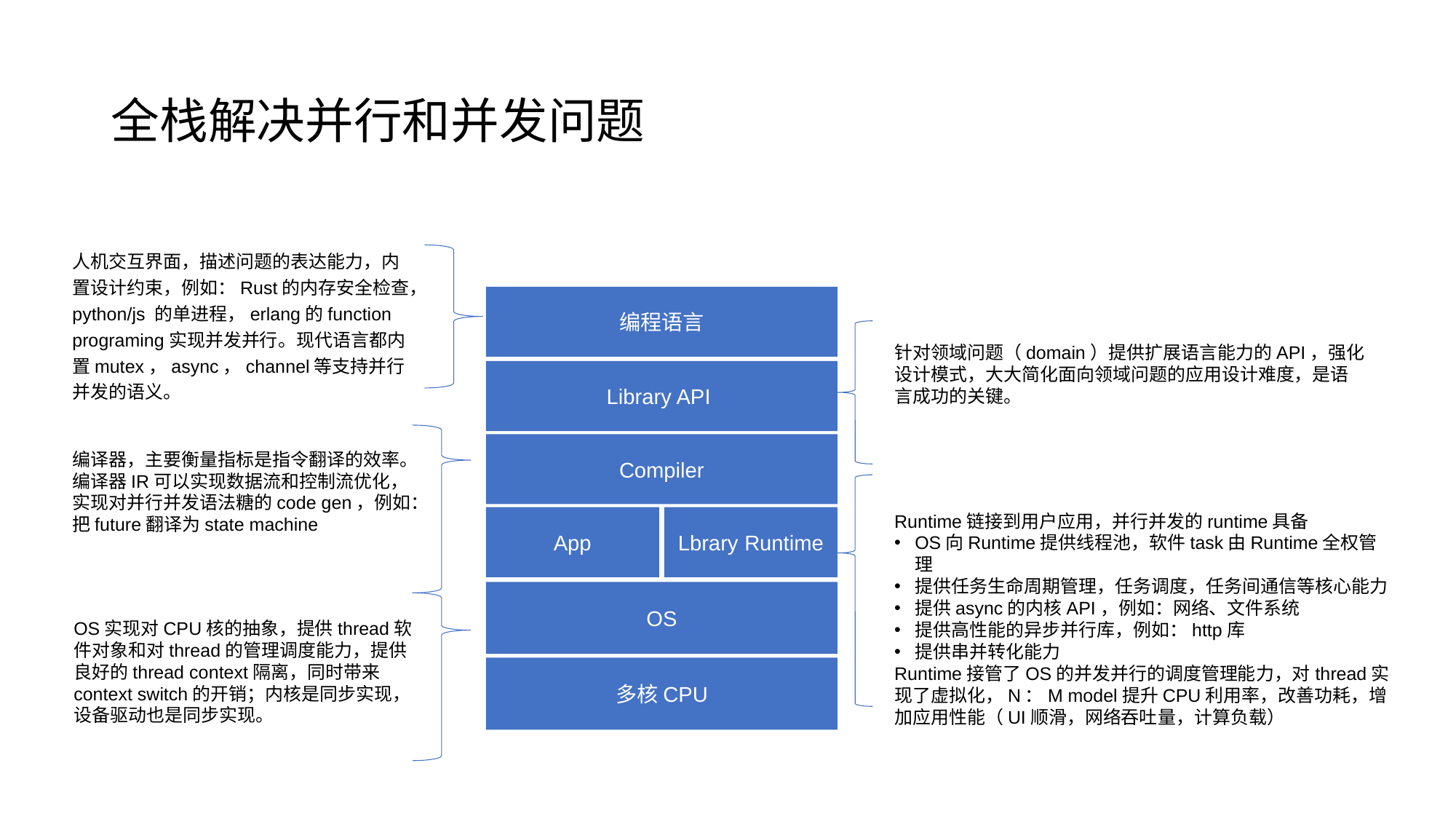

# 全栈解决并行和并发问题
人机交互界面，描述问题的表达能力，内置设计约束，例如：Rust的内存安全检查，python/js 的单进程，erlang的function programing实现并发并行。现代语言都内置mutex，async，channel等支持并行并发的语义。

编程语言
Library API
Compiler
App
Lbrary Runtime
OS
多核CPU

针对领域问题（domain）提供扩展语言能力的API，强化设计模式，大大简化面向领域问题的应用设计难度，是语言成功的关键。

编译器，主要衡量指标是指令翻译的效率。编译器IR可以实现数据流和控制流优化，实现对并行并发语法糖的code gen，例如：把future翻译为state machine

Runtime链接到用户应用，并行并发的runtime具备
OS向Runtime提供线程池，软件task由Runtime全权管理
提供任务生命周期管理，任务调度，任务间通信等核心能力
提供async的内核API，例如：网络、文件系统
提供高性能的异步并行库，例如：http库
提供串并转化能力
Runtime接管了OS的并发并行的调度管理能力，对thread实现了虚拟化，N：M model提升CPU利用率，改善功耗，增加应用性能（UI顺滑，网络吞吐量，计算负载）

OS实现对CPU核的抽象，提供thread软件对象和对thread的管理调度能力，提供良好的thread context隔离，同时带来context switch的开销；内核是同步实现，设备驱动也是同步实现。